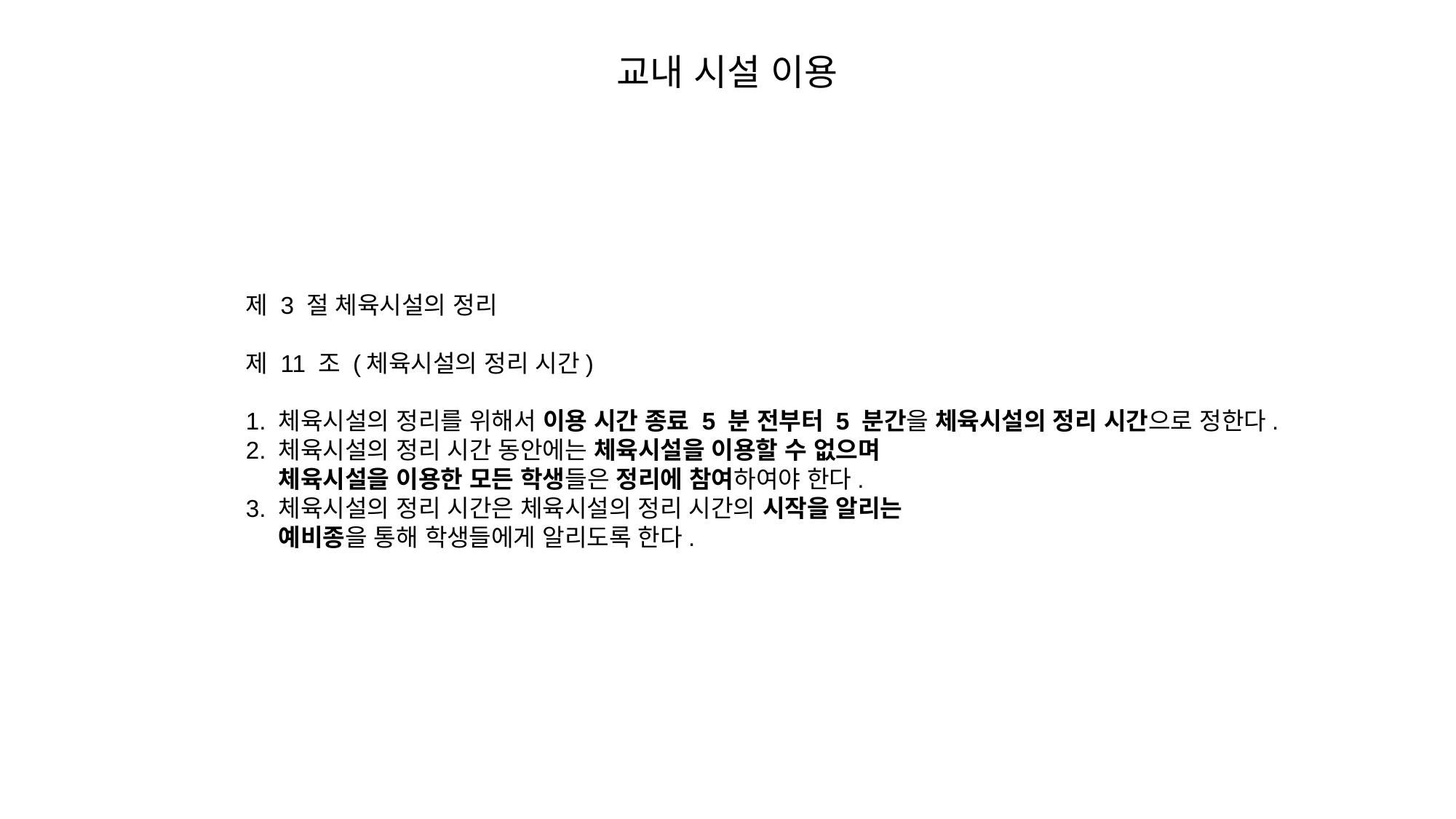

교내 시설 이용
제 3 절 체육시설의 정리
제 11 조 (체육시설의 정리 시간)
1. 체육시설의 정리를 위해서 이용 시간 종료 5 분 전부터 5 분간을 체육시설의 정리 시간으로 정한다.
2. 체육시설의 정리 시간 동안에는 체육시설을 이용할 수 없으며
    체육시설을 이용한 모든 학생들은 정리에 참여하여야 한다.
3. 체육시설의 정리 시간은 체육시설의 정리 시간의 시작을 알리는
    예비종을 통해 학생들에게 알리도록 한다.